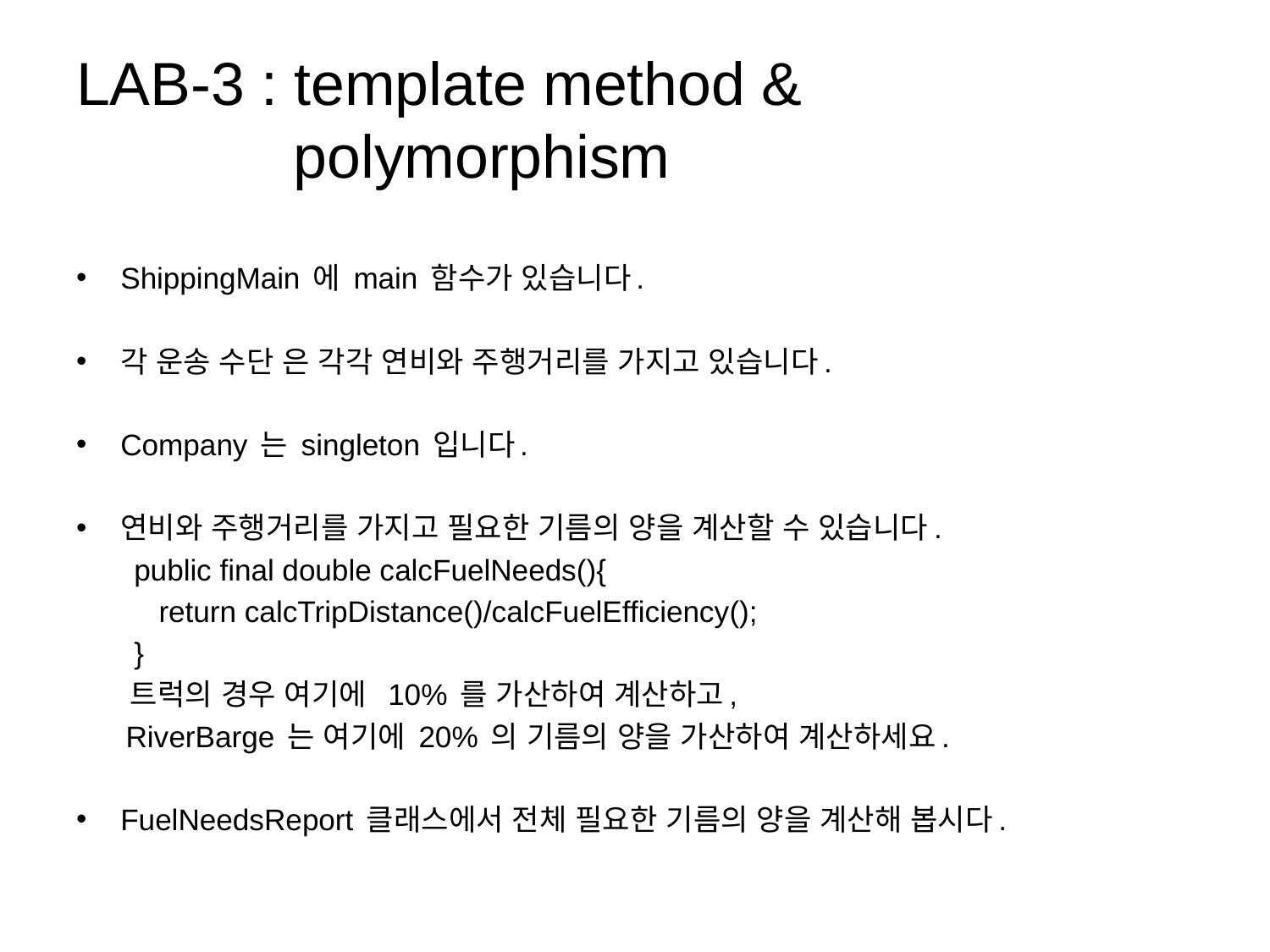

# LAB-3 : template method & polymorphism

ShippingMain 에 main 함수가 있습니다.

각 운송 수단 은 각각 연비와 주행거리를 가지고 있습니다.

Company 는 singleton 입니다.

연비와 주행거리를 가지고 필요한 기름의 양을 계산할 수 있습니다.
       public final double calcFuelNeeds(){
	return calcTripDistance()/calcFuelEfficiency();
       }
      트럭의 경우 여기에  10% 를 가산하여 계산하고,
      RiverBarge 는 여기에 20% 의 기름의 양을 가산하여 계산하세요.

FuelNeedsReport 클래스에서 전체 필요한 기름의 양을 계산해 봅시다.